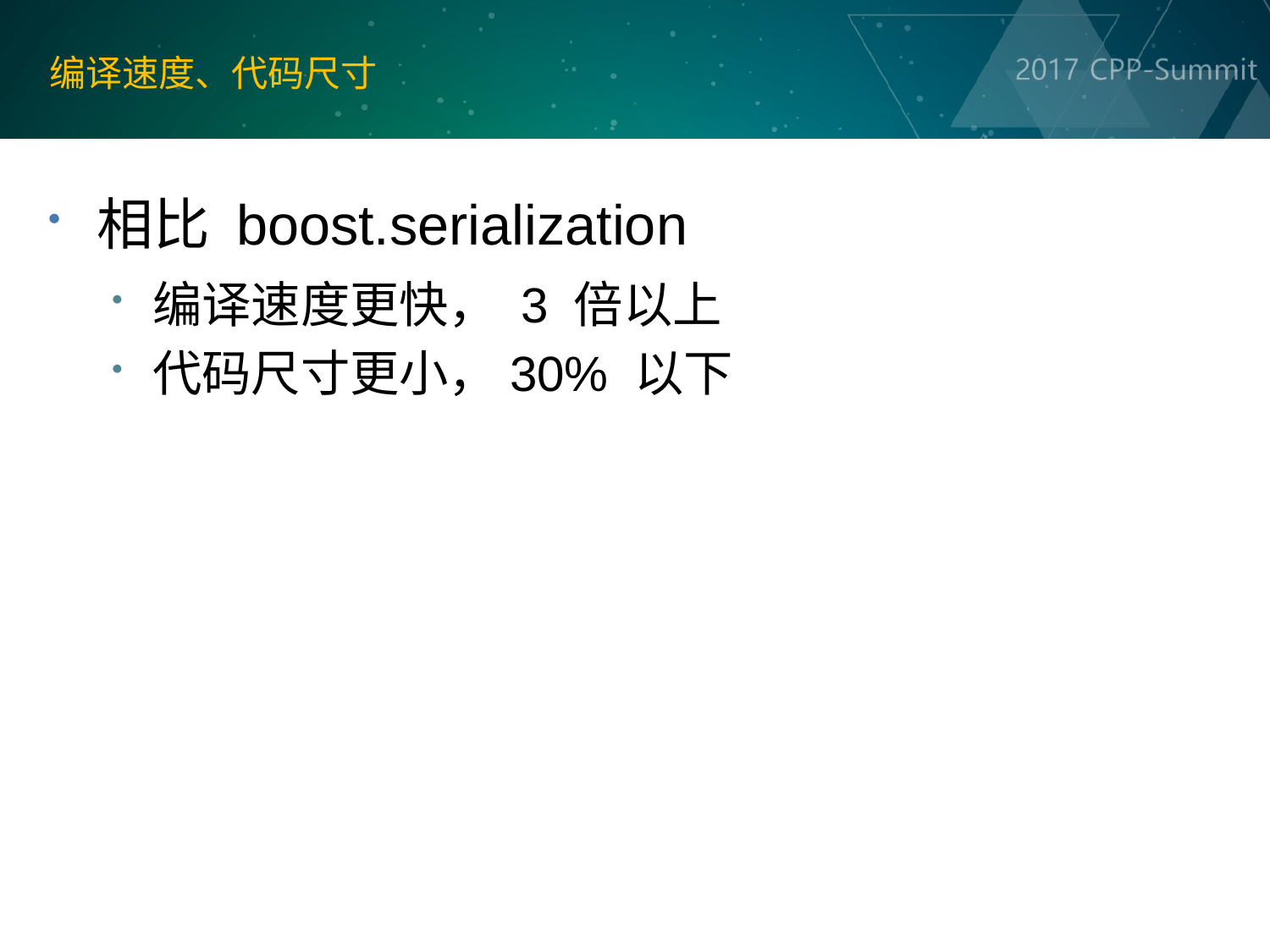

# 编译速度、代码尺寸
相比 boost.serialization
编译速度更快， 3 倍以上
代码尺寸更小，30% 以下